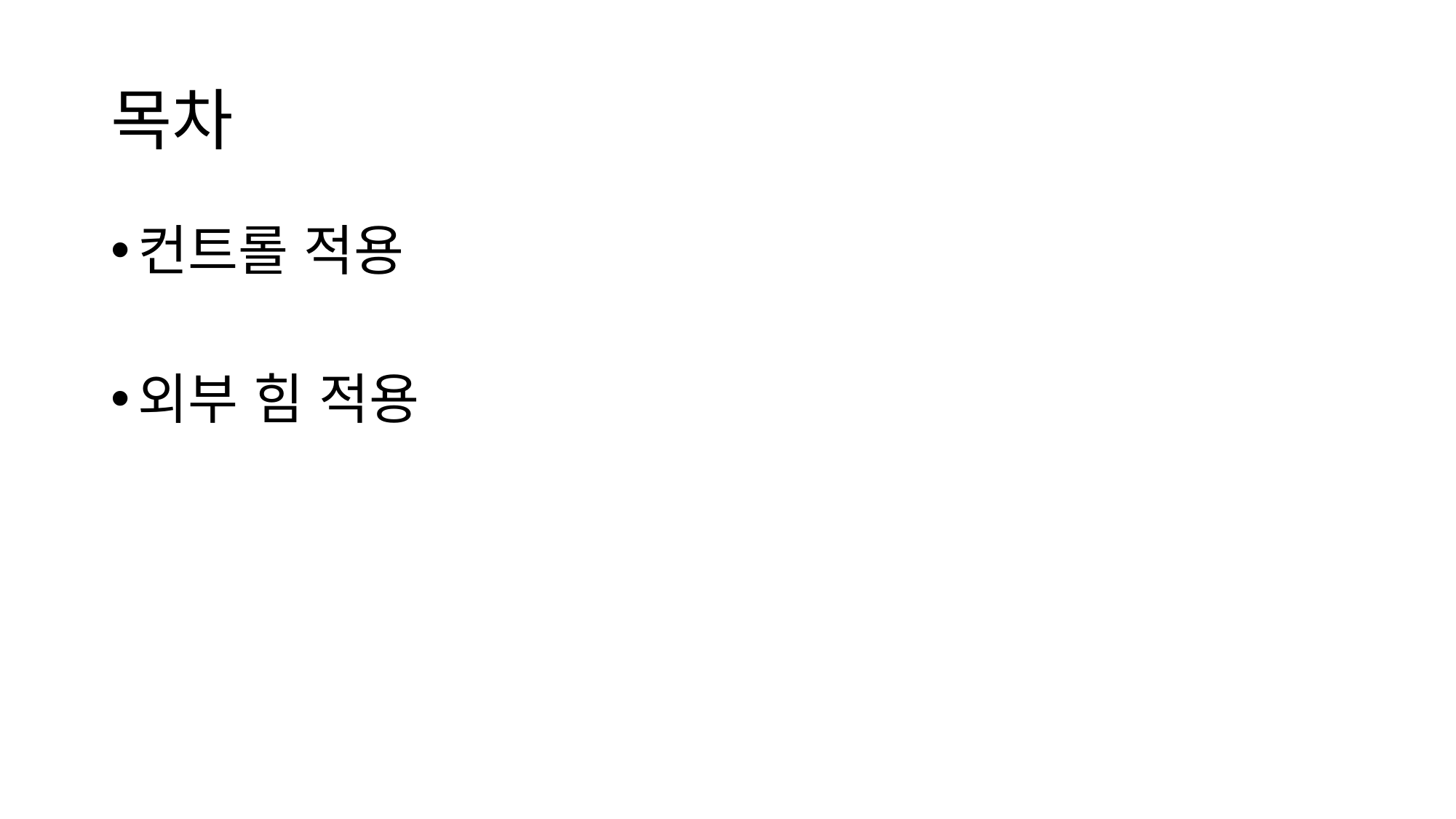

# 목차
컨트롤 적용

외부 힘 적용